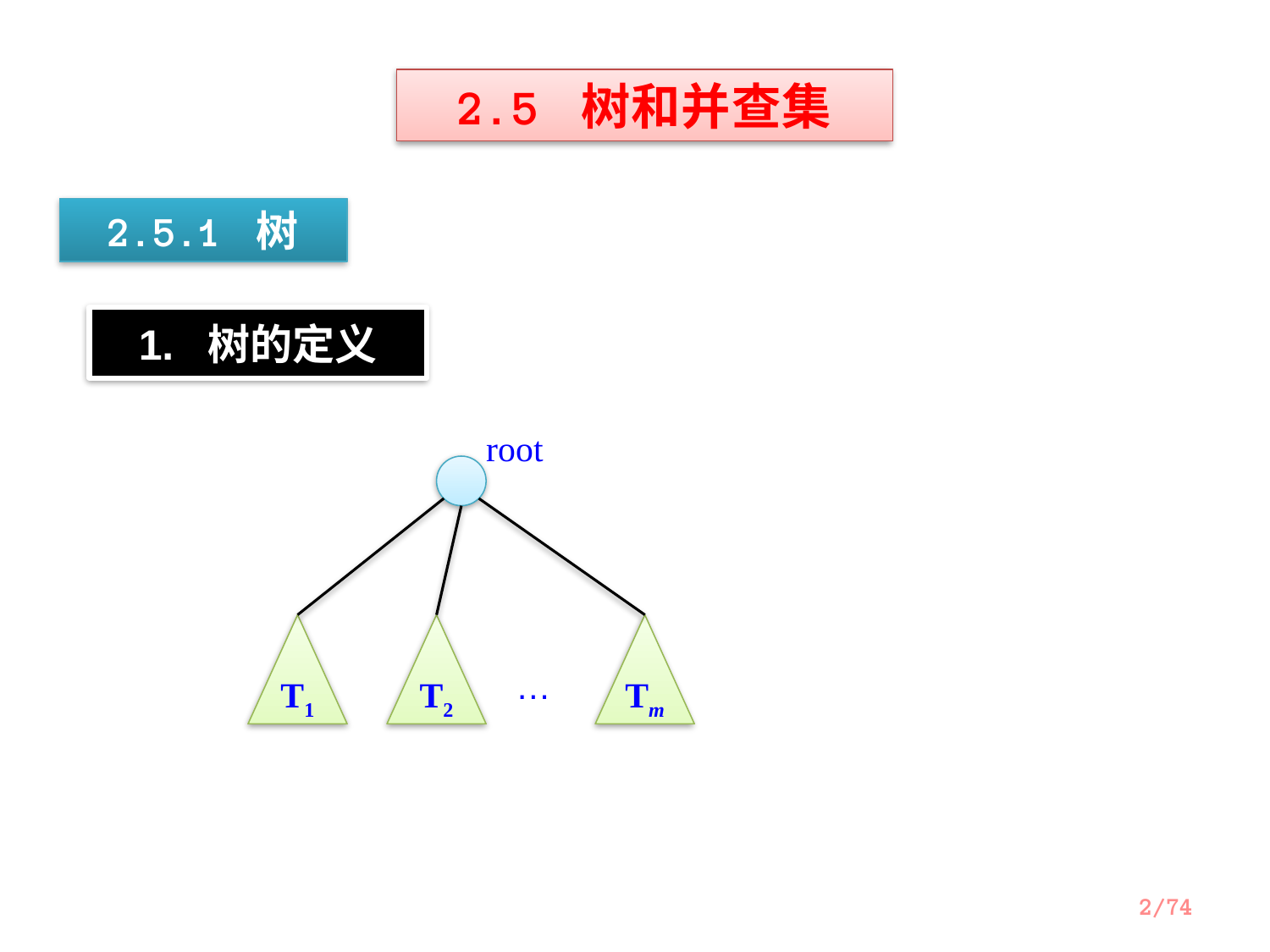

2.5 树和并查集
2.5.1 树
1.  树的定义
root

T1
T2
Tm
 …
2/74